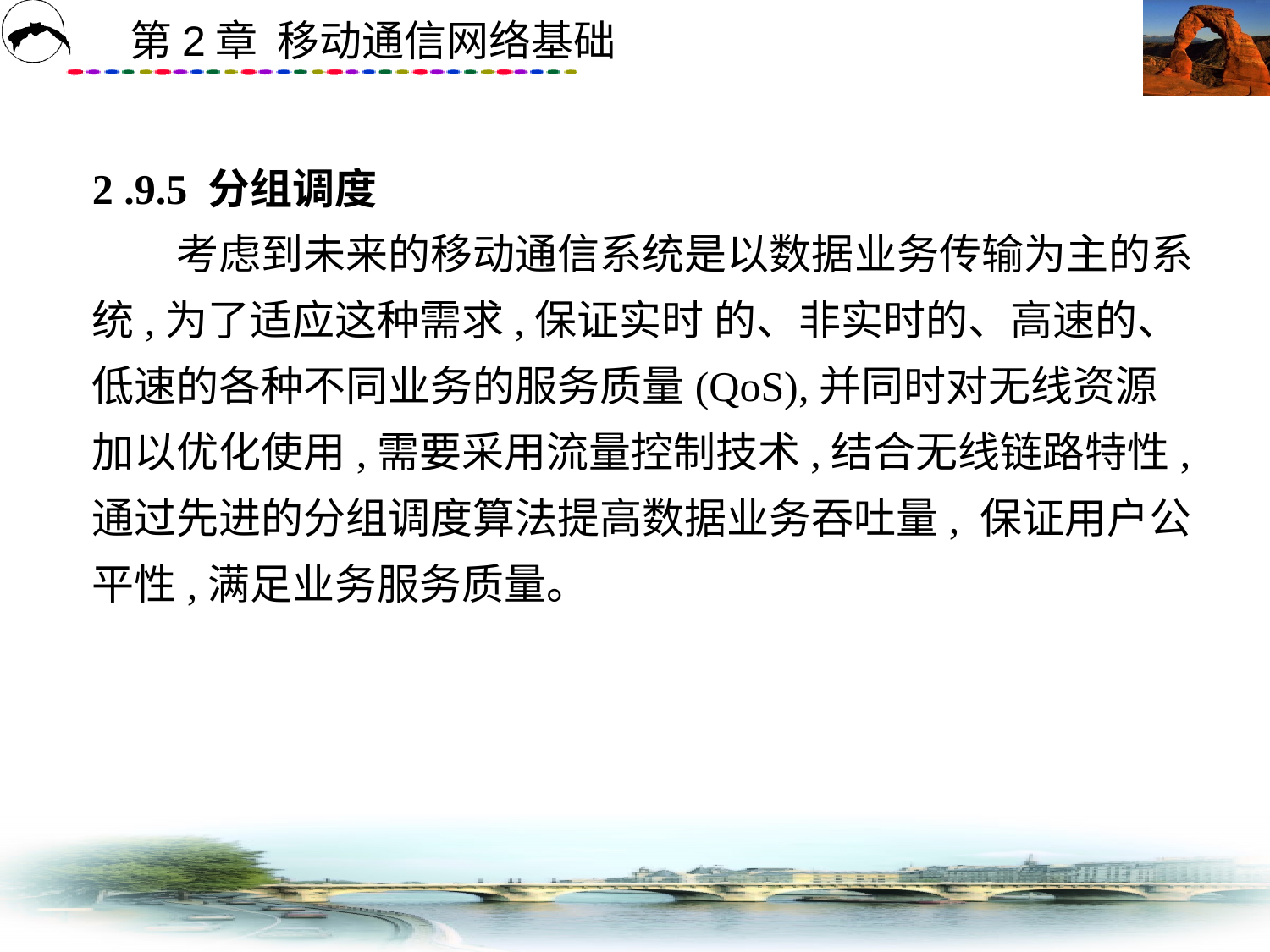

# 2 .9.5 分组调度 　　考虑到未来的移动通信系统是以数据业务传输为主的系统,为了适应这种需求,保证实时 的、非实时的、高速的、低速的各种不同业务的服务质量(QoS),并同时对无线资源加以优化使用,需要采用流量控制技术,结合无线链路特性,通过先进的分组调度算法提高数据业务吞吐量, 保证用户公平性,满足业务服务质量。